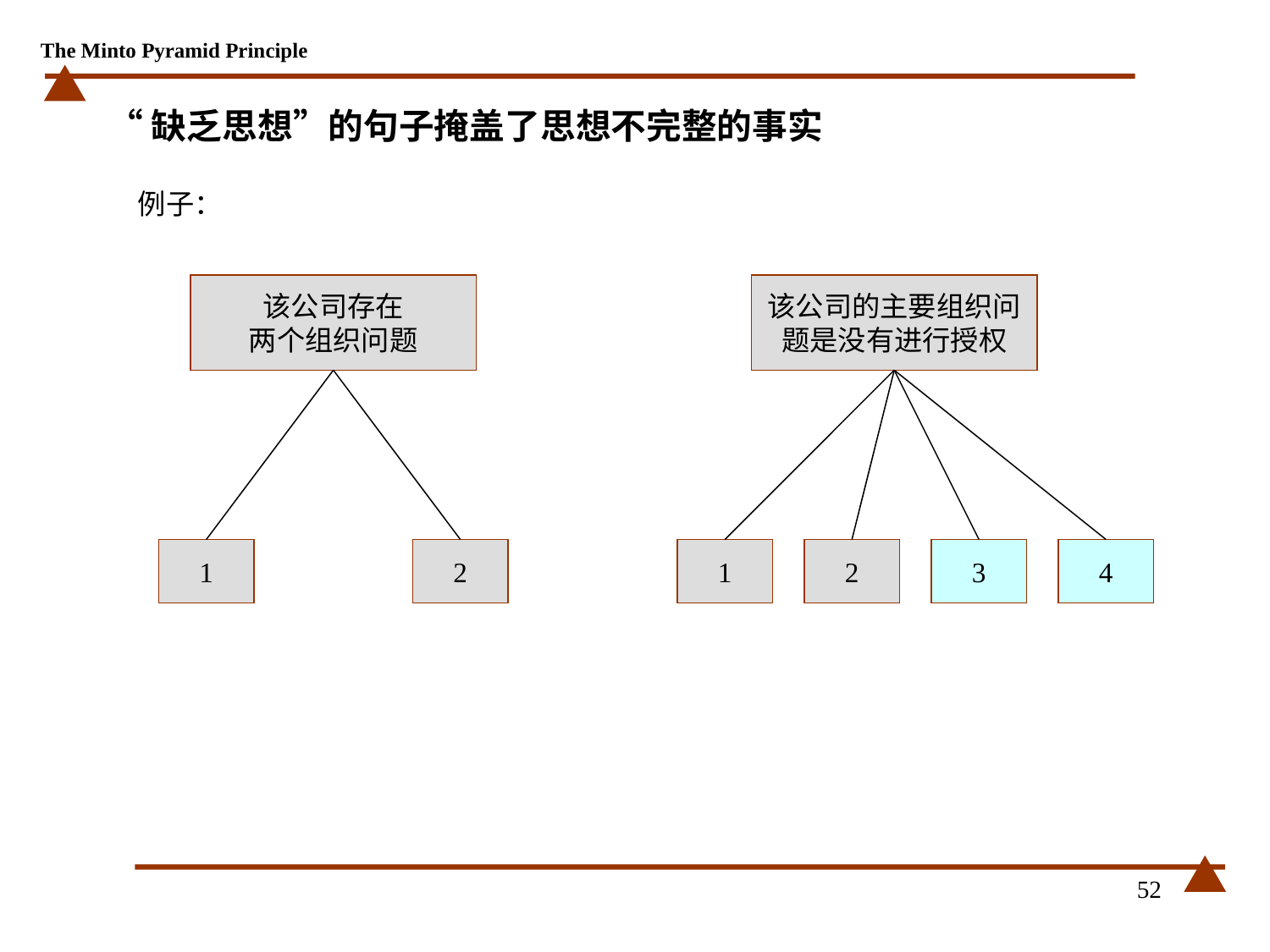

# “缺乏思想”的句子掩盖了思想不完整的事实
例子：
该公司存在
两个组织问题
该公司的主要组织问题是没有进行授权
1
2
1
2
3
4
52